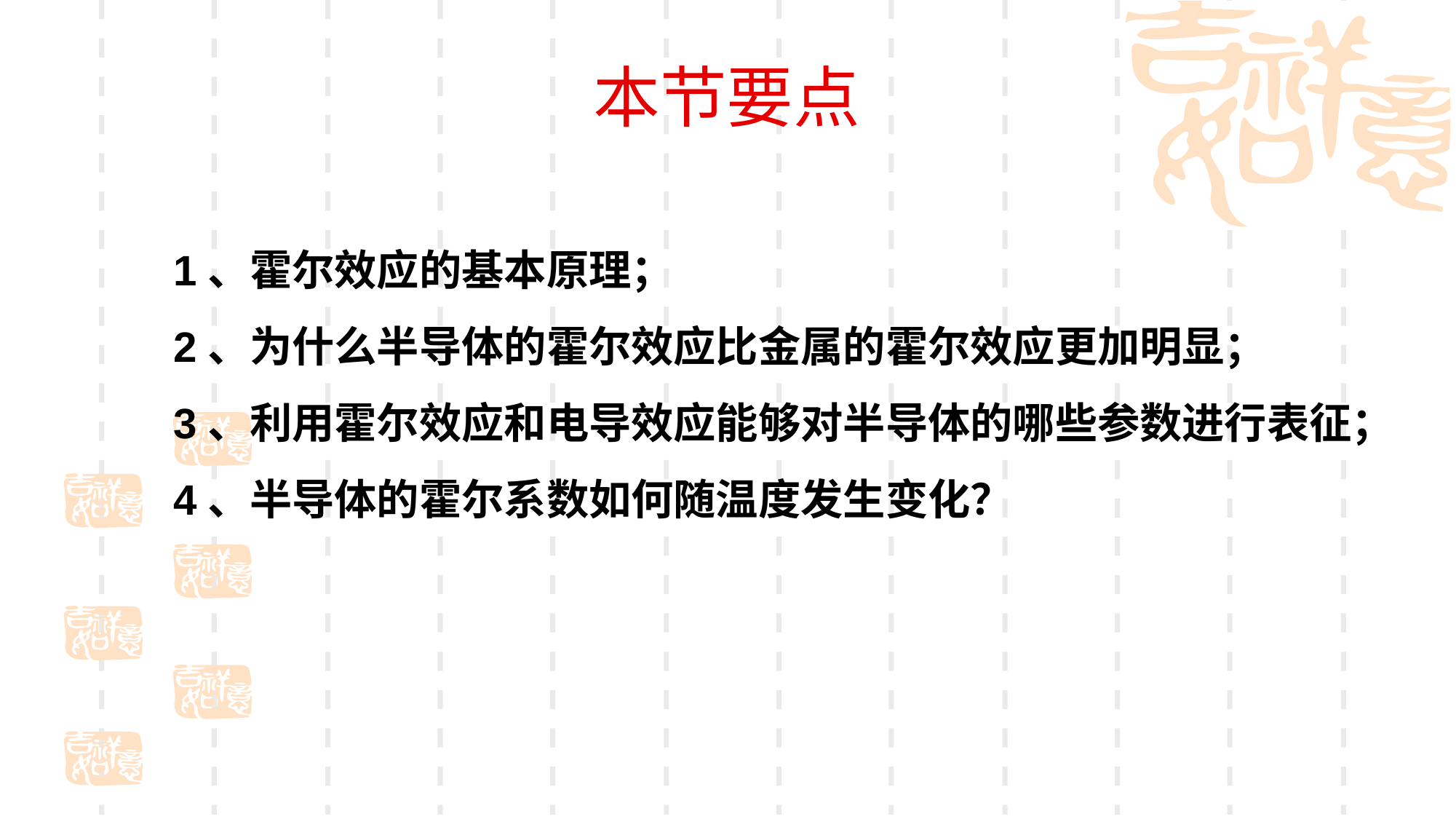

# 本节要点
1、霍尔效应的基本原理；
2、为什么半导体的霍尔效应比金属的霍尔效应更加明显；
3、利用霍尔效应和电导效应能够对半导体的哪些参数进行表征；4、半导体的霍尔系数如何随温度发生变化？